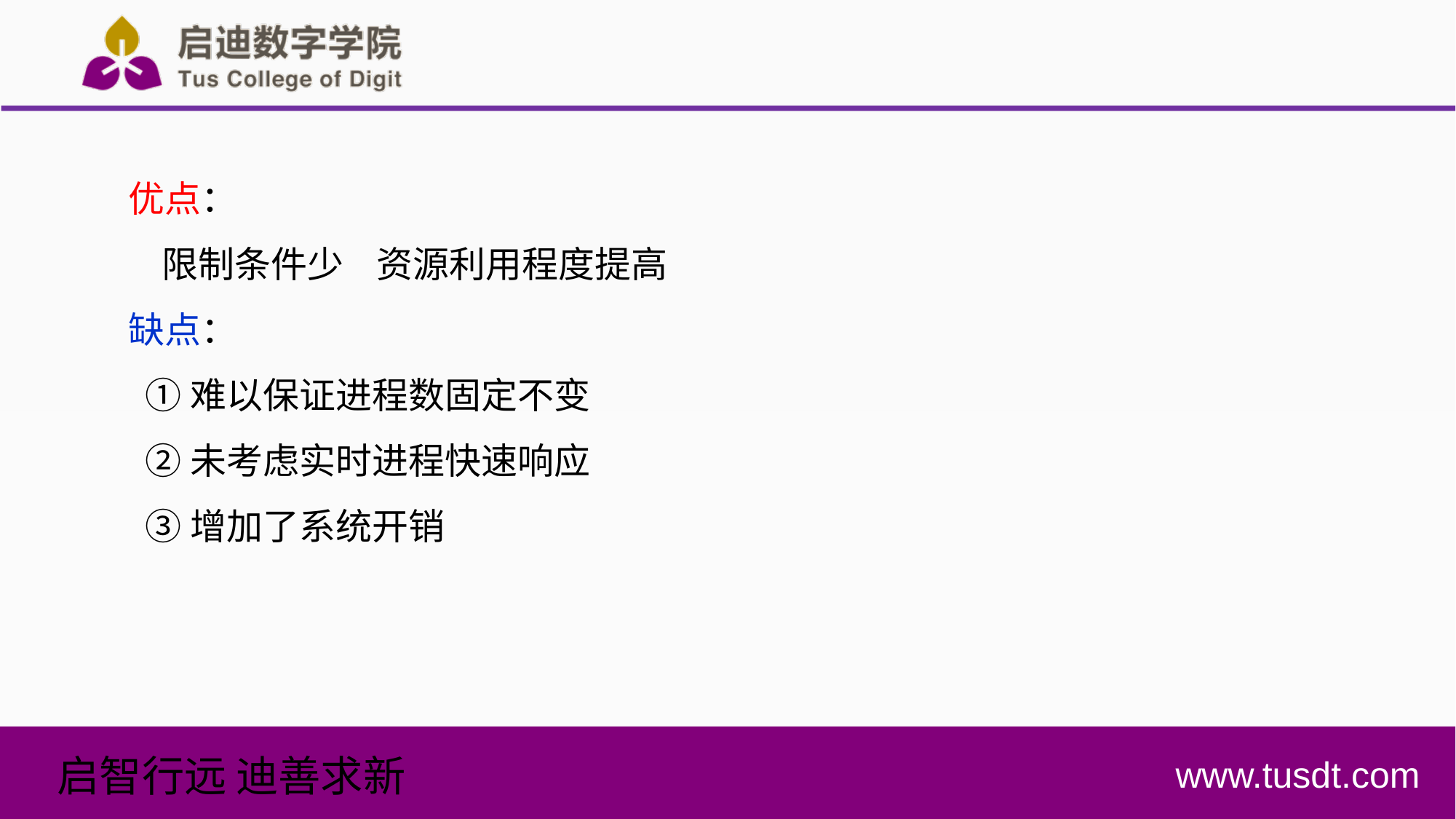

优点：
   限制条件少    资源利用程度提高
缺点：
  ①难以保证进程数固定不变
  ②未考虑实时进程快速响应
  ③增加了系统开销